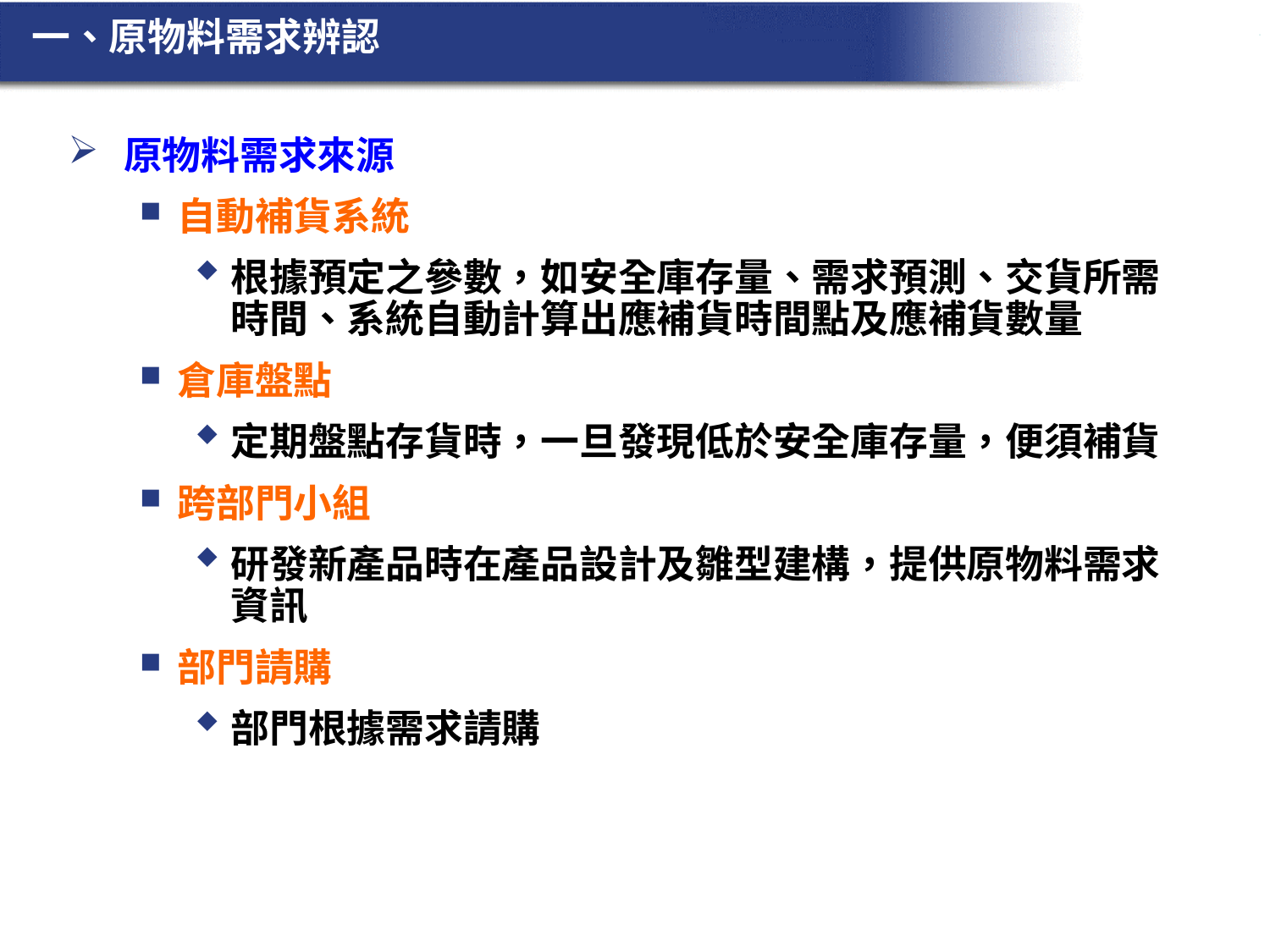

# 一、原物料需求辨認
原物料需求來源
自動補貨系統
根據預定之參數，如安全庫存量、需求預測、交貨所需時間、系統自動計算出應補貨時間點及應補貨數量
倉庫盤點
定期盤點存貨時，一旦發現低於安全庫存量，便須補貨
跨部門小組
研發新產品時在產品設計及雛型建構，提供原物料需求資訊
部門請購
部門根據需求請購